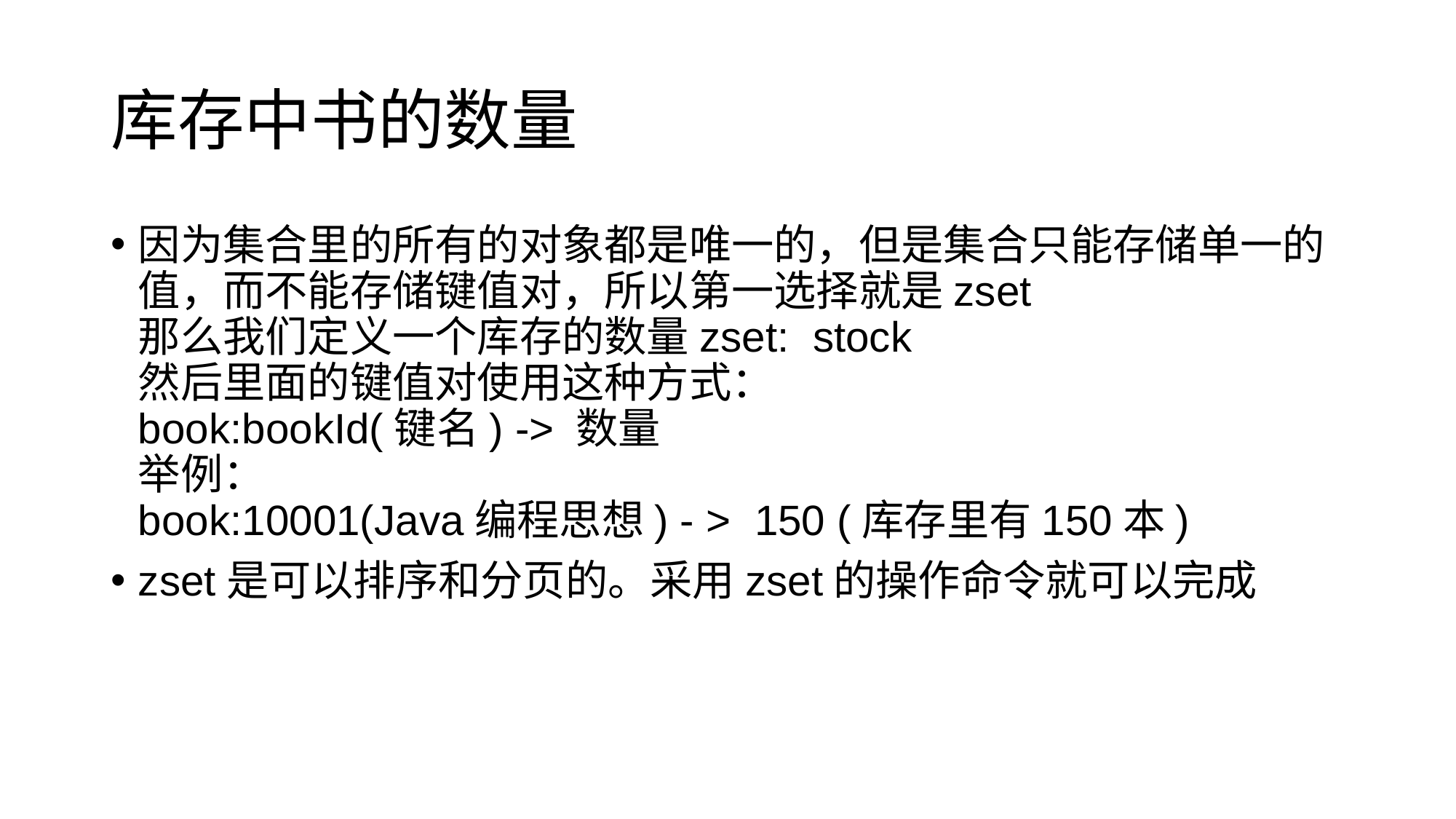

# 库存中书的数量
因为集合里的所有的对象都是唯一的，但是集合只能存储单一的值，而不能存储键值对，所以第一选择就是zset
那么我们定义一个库存的数量zset:  stock
然后里面的键值对使用这种方式：
book:bookId(键名) -> 数量
举例：
book:10001(Java编程思想) - >  150 (库存里有150本)
zset是可以排序和分页的。采用zset的操作命令就可以完成